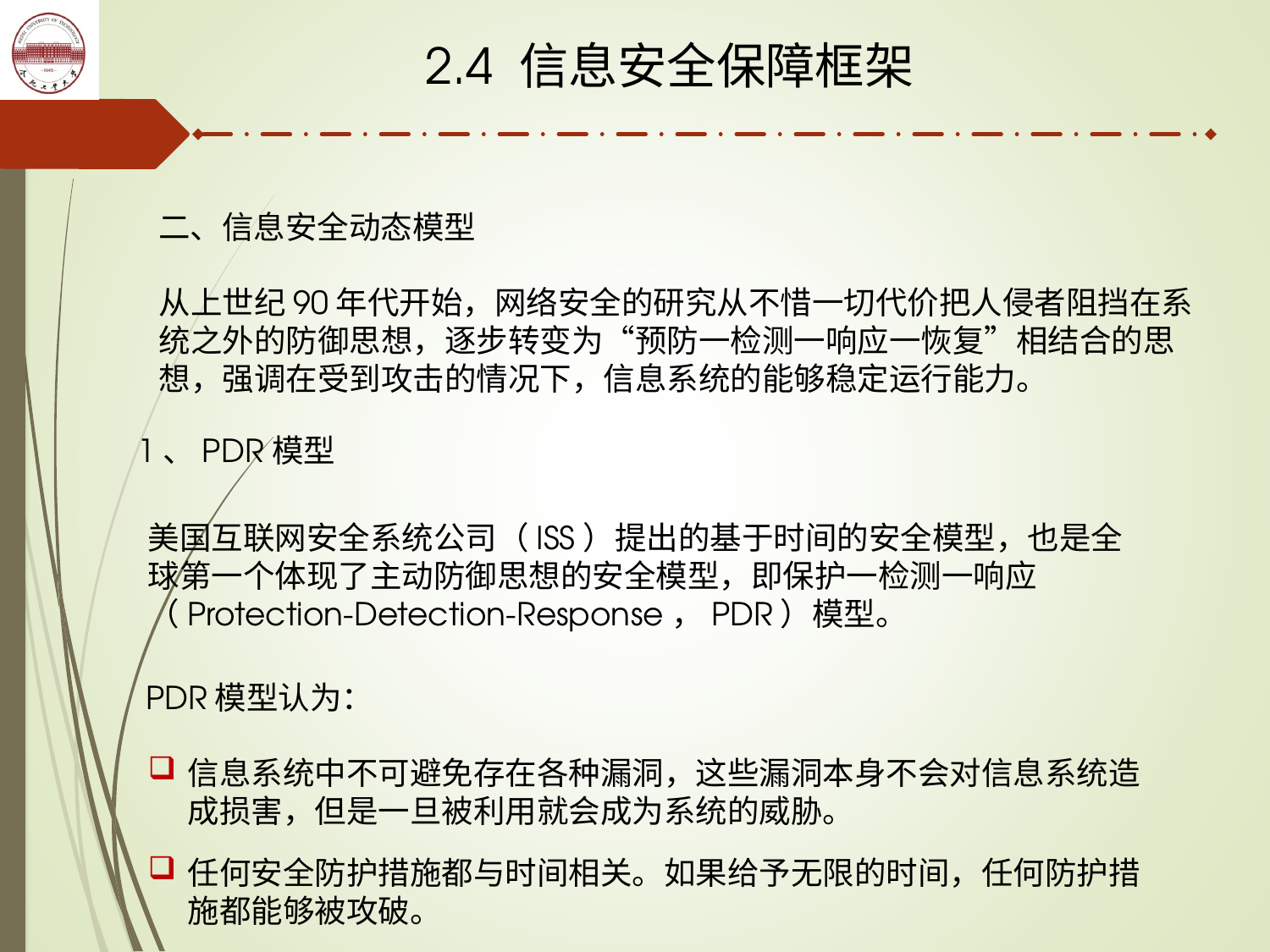

2.4 信息安全保障框架
二、信息安全动态模型
从上世纪90年代开始，网络安全的研究从不惜一切代价把人侵者阻挡在系统之外的防御思想，逐步转变为“预防一检测一响应一恢复”相结合的思想，强调在受到攻击的情况下，信息系统的能够稳定运行能力。
1、PDR模型
美国互联网安全系统公司（ISS）提出的基于时间的安全模型，也是全球第一个体现了主动防御思想的安全模型，即保护一检测一响应（Protection-Detection-Response，PDR）模型。
PDR模型认为：
信息系统中不可避免存在各种漏洞，这些漏洞本身不会对信息系统造成损害，但是一旦被利用就会成为系统的威胁。
任何安全防护措施都与时间相关。如果给予无限的时间，任何防护措施都能够被攻破。